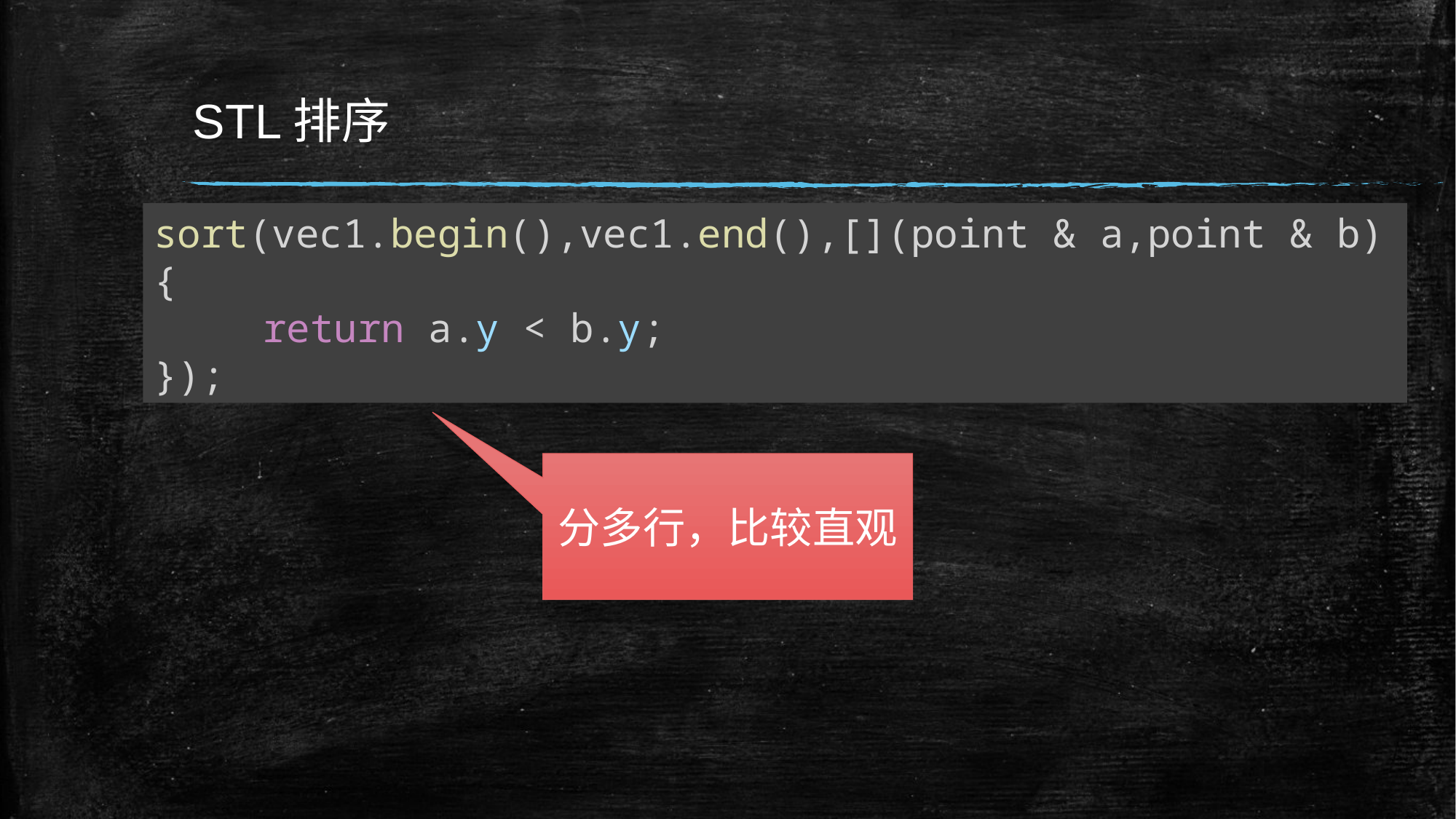

# STL排序
sort(vec1.begin(),vec1.end(),[](point & a,point & b)
{
	return a.y < b.y;
});
分多行，比较直观